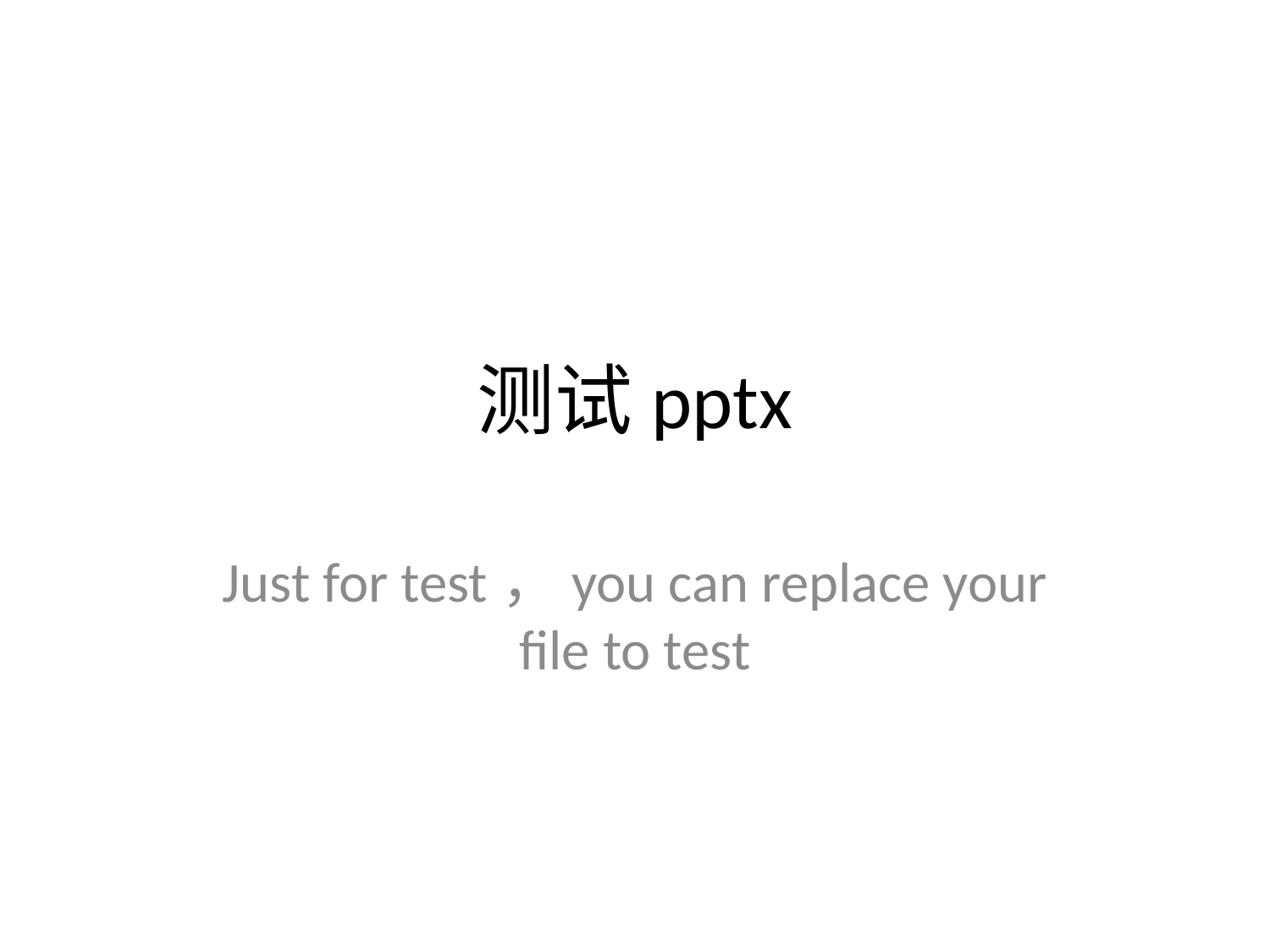

# 测试pptx
Just for test，you can replace your file to test